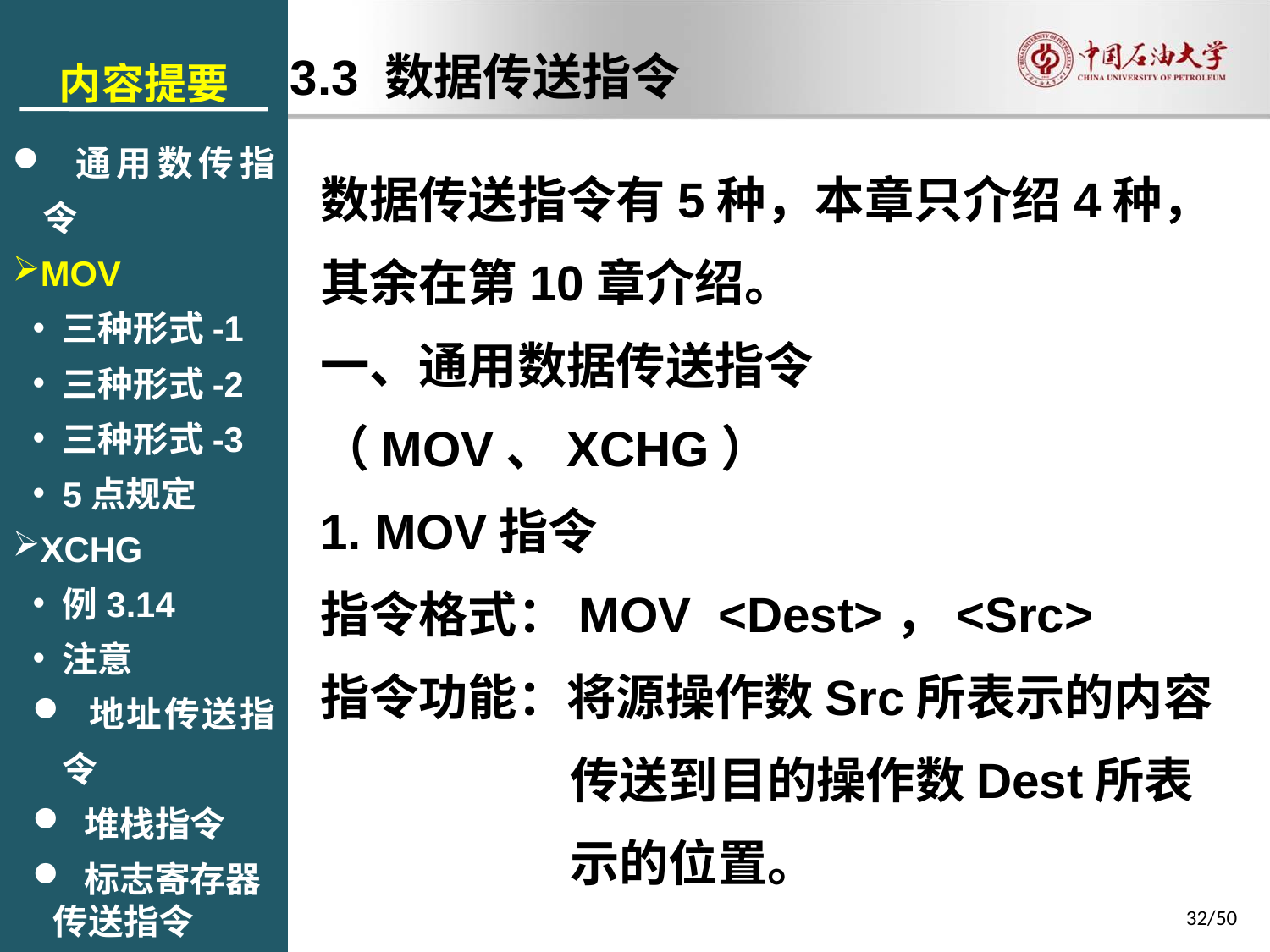

内容提要
 通用数传指令
MOV
三种形式-1
三种形式-2
三种形式-3
5点规定
XCHG
例3.14
注意
 地址传送指令
 堆栈指令
 标志寄存器
    传送指令
3.3 数据传送指令
数据传送指令有5种，本章只介绍4种，其余在第10章介绍。
一、通用数据传送指令
（MOV、XCHG）
1. MOV指令
指令格式：MOV  <Dest>，<Src>
指令功能：将源操作数Src所表示的内容传送到目的操作数Dest所表示的位置。
32/50